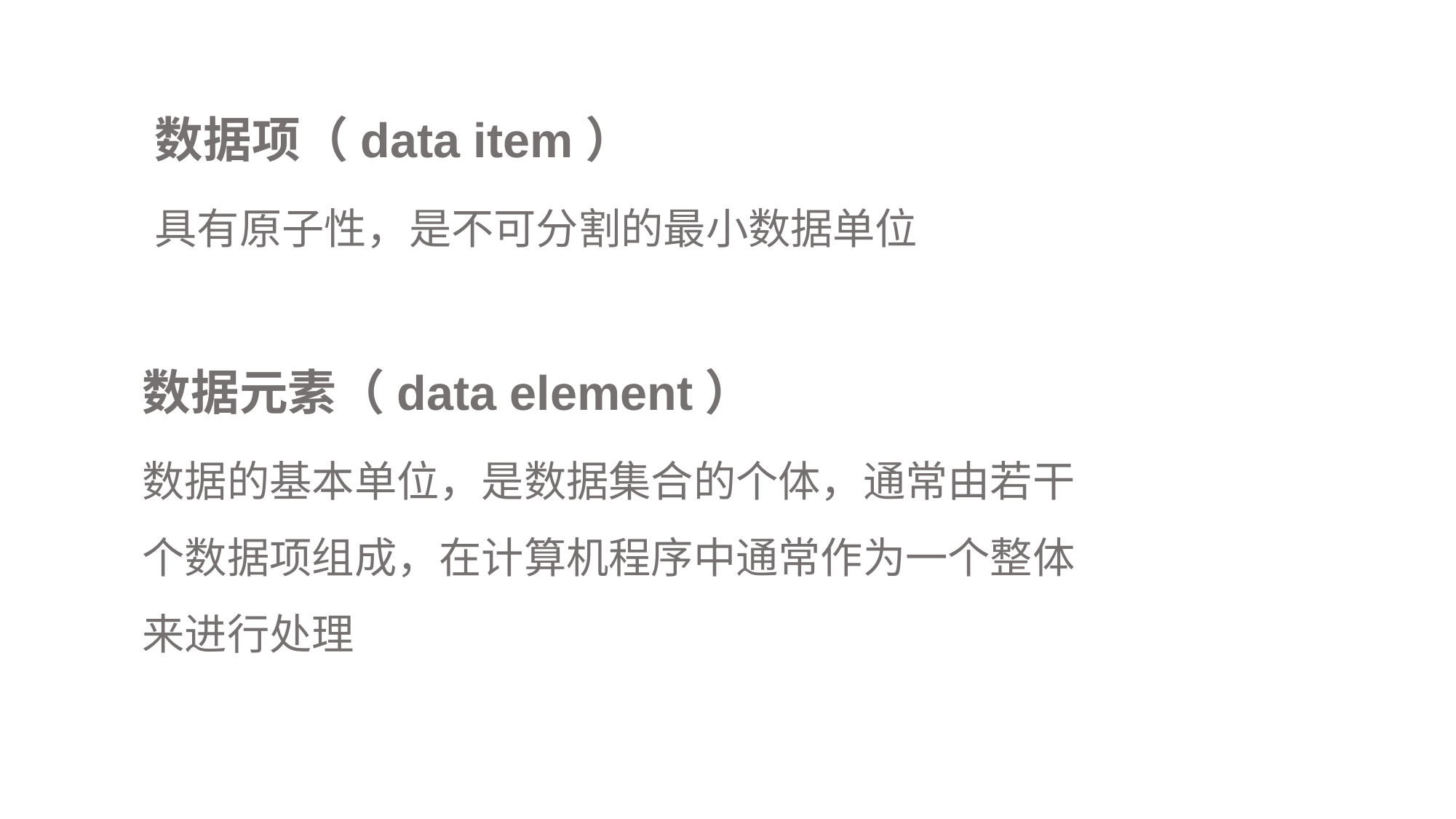

数据项（data item）
具有原子性，是不可分割的最小数据单位

数据元素（data element）
数据的基本单位，是数据集合的个体，通常由若干个数据项组成，在计算机程序中通常作为一个整体来进行处理